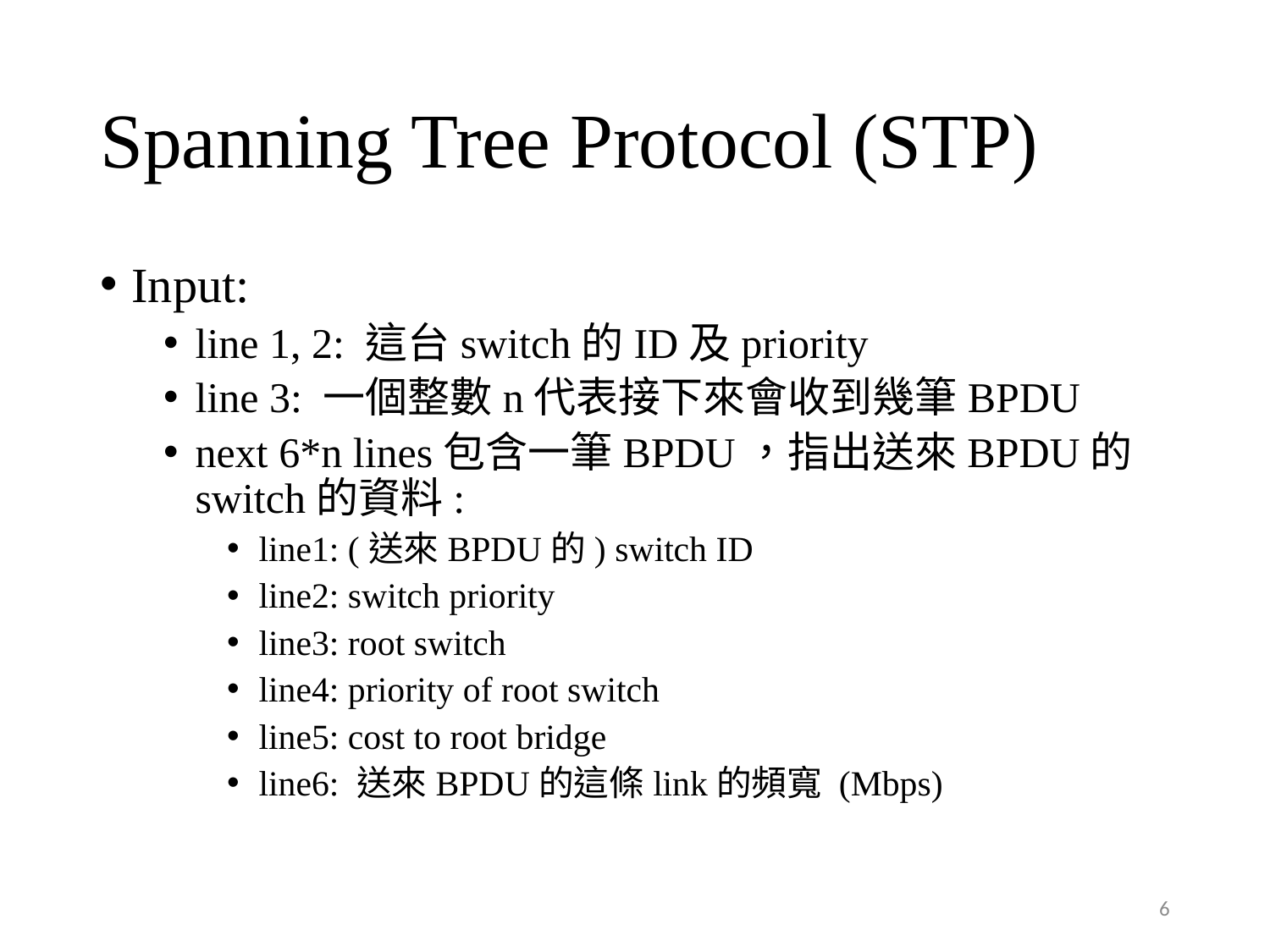

# Spanning Tree Protocol (STP)
Input:
line 1, 2: 這台switch的ID及priority
line 3: 一個整數n代表接下來會收到幾筆BPDU
next 6*n lines包含一筆BPDU，指出送來BPDU的switch的資料:
line1: (送來BPDU的) switch ID
line2: switch priority
line3: root switch
line4: priority of root switch
line5: cost to root bridge
line6: 送來BPDU的這條link的頻寬 (Mbps)
6